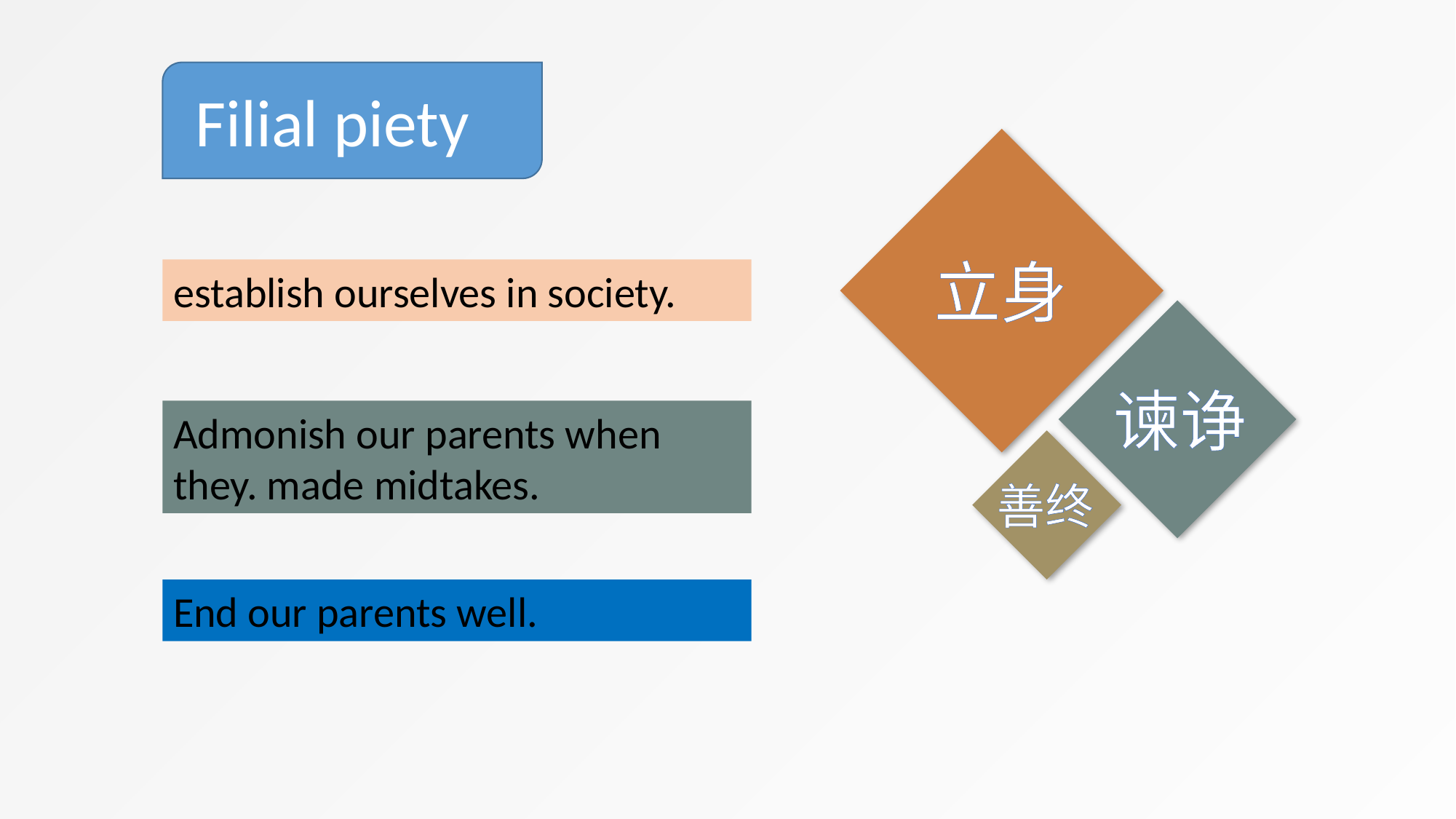

Filial piety

立身
establish ourselves in society.

谏诤
Admonish our parents when they. made midtakes.

善终
End our parents well.